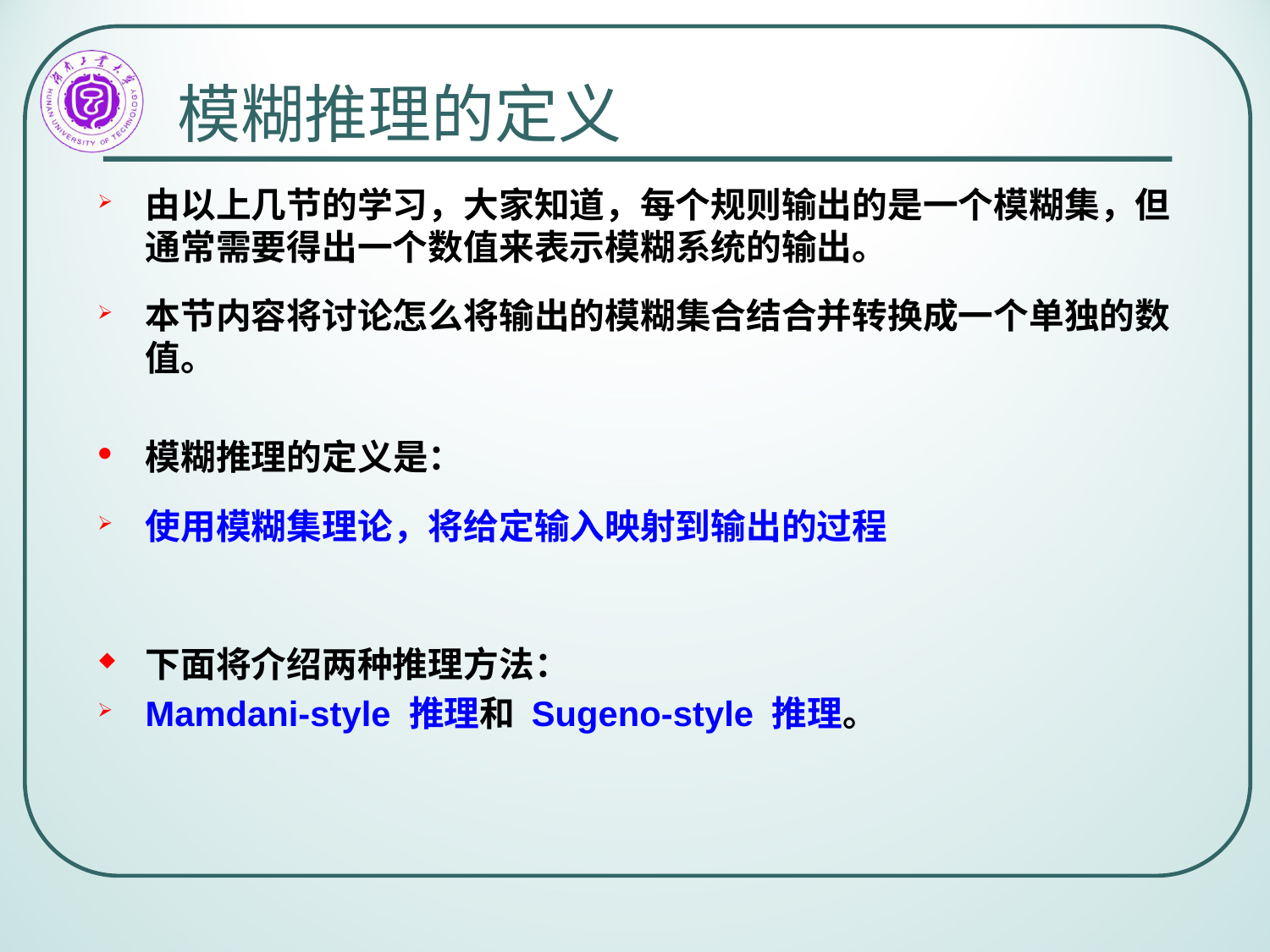

# 模糊推理的定义
由以上几节的学习，大家知道，每个规则输出的是一个模糊集，但通常需要得出一个数值来表示模糊系统的输出。

本节内容将讨论怎么将输出的模糊集合结合并转换成一个单独的数值。

模糊推理的定义是：

使用模糊集理论，将给定输入映射到输出的过程

下面将介绍两种推理方法：
Mamdani-style 推理和 Sugeno-style 推理。